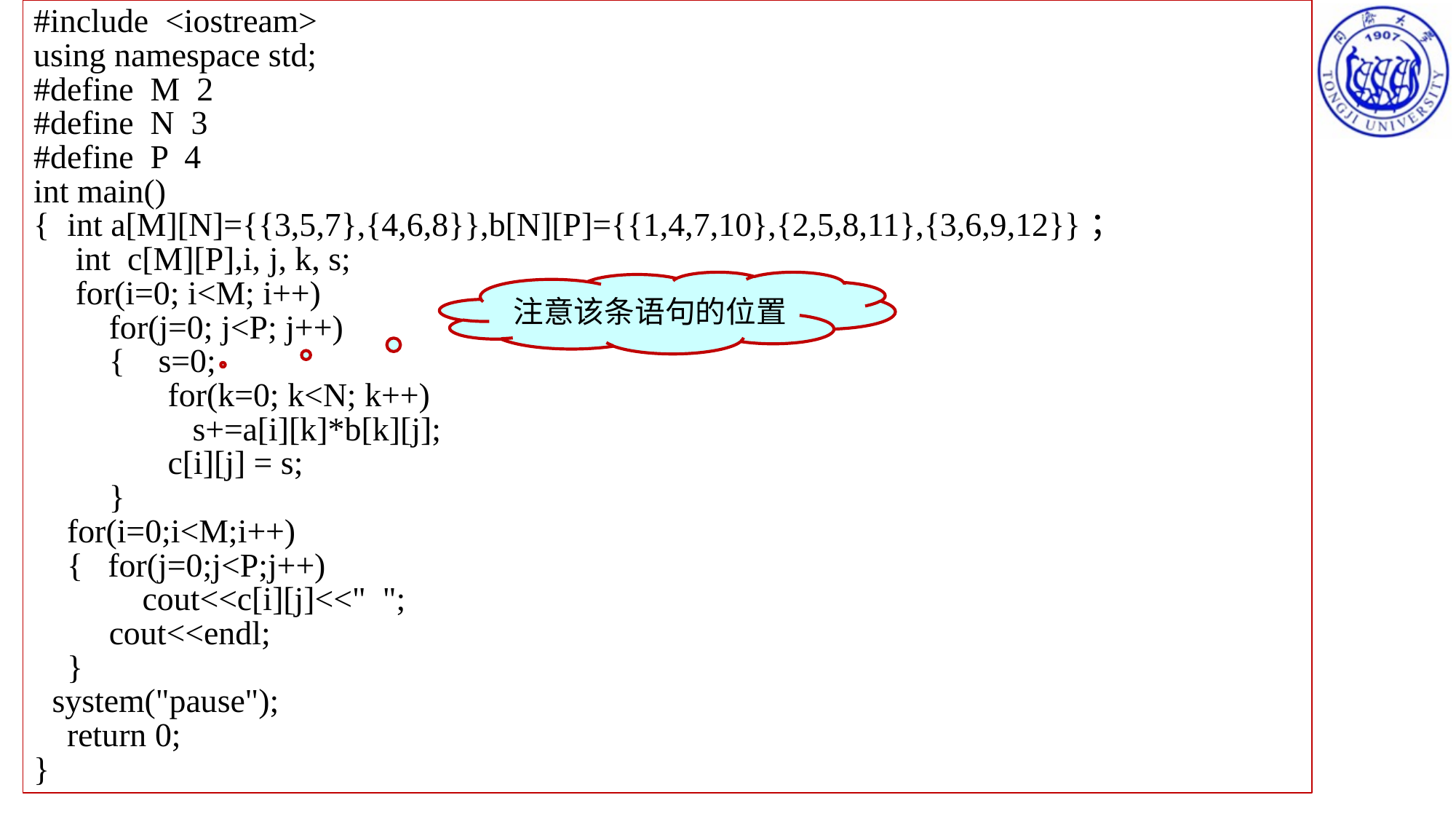

#include  <iostream>
using namespace std;
#define  M  2
#define  N  3
#define  P  4
int main()
{  int a[M][N]={{3,5,7},{4,6,8}},b[N][P]={{1,4,7,10},{2,5,8,11},{3,6,9,12}}；
     int  c[M][P],i, j, k, s;
     for(i=0; i<M; i++)
         for(j=0; j<P; j++)
         {    s=0;
       	   for(k=0; k<N; k++)
                   s+=a[i][k]*b[k][j];
     	   c[i][j] = s;
         }
    for(i=0;i<M;i++)
    {   for(j=0;j<P;j++)
             cout<<c[i][j]<<"  ";
         cout<<endl;
    }
  system("pause");
    return 0;
}
注意该条语句的位置